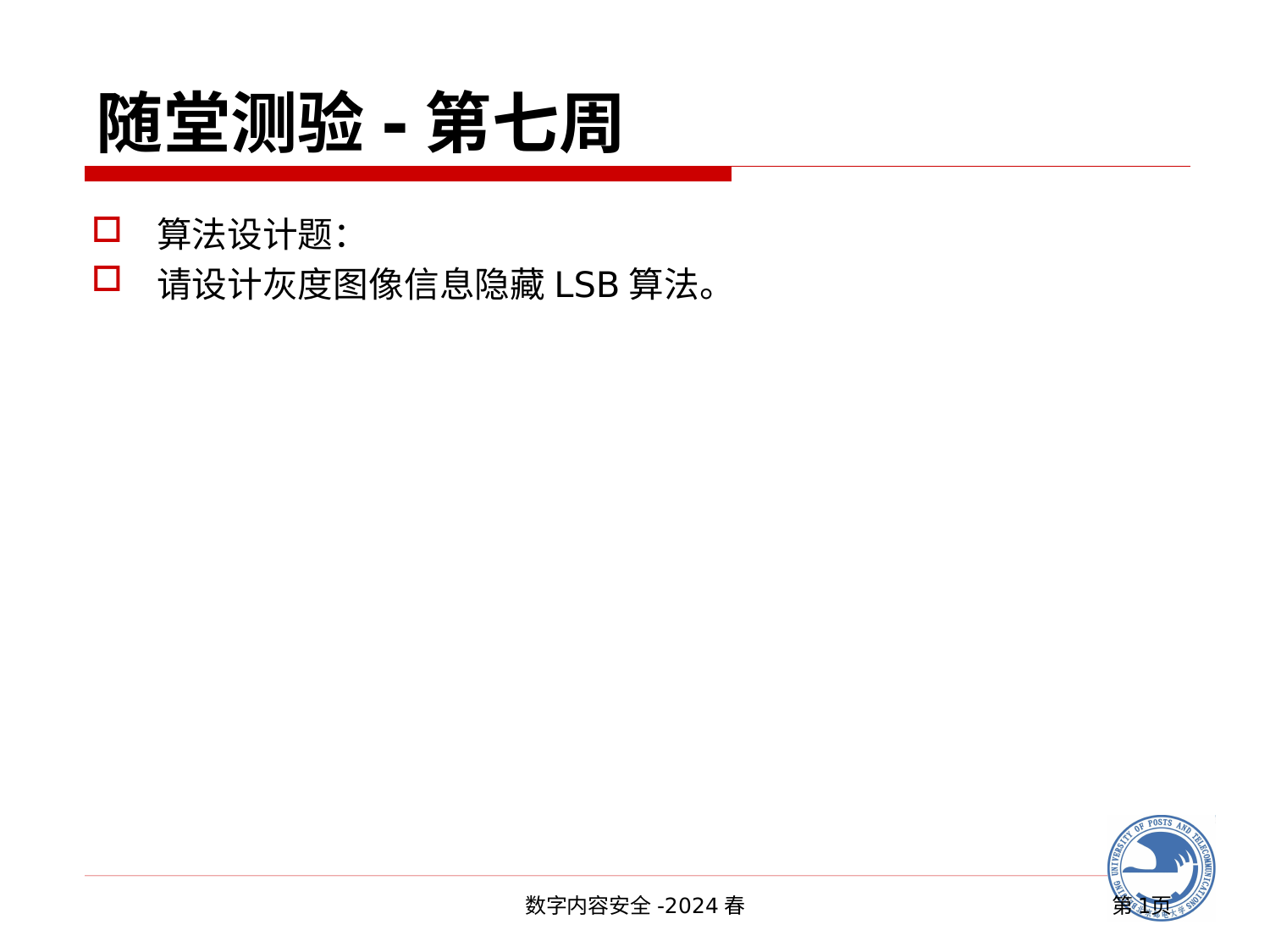

随堂测验-第七周
算法设计题：
请设计灰度图像信息隐藏LSB算法。
数字内容安全-2024春
第1页